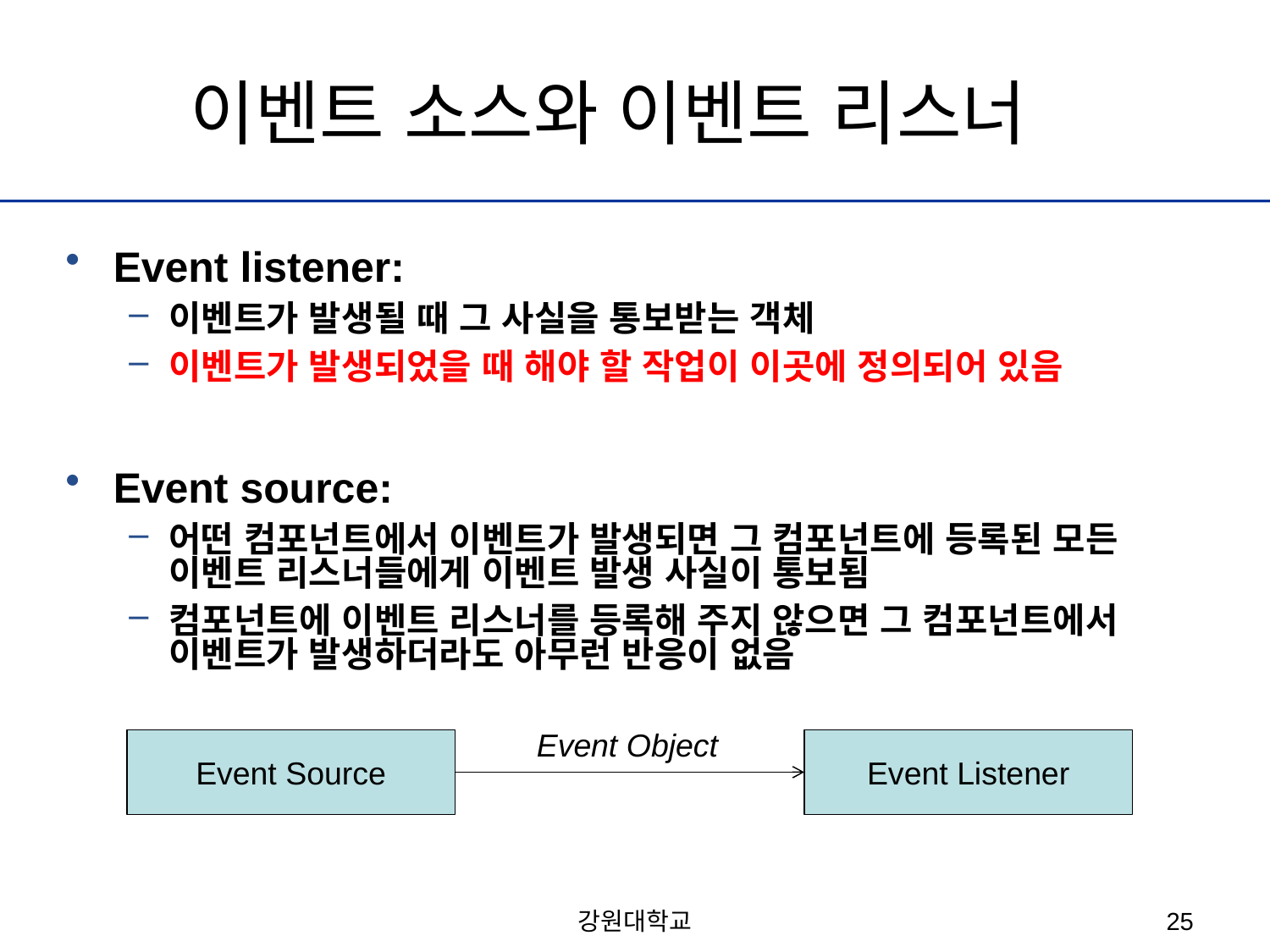

# 이벤트 소스와 이벤트 리스너

Event listener:
이벤트가 발생될 때 그 사실을 통보받는 객체
이벤트가 발생되었을 때 해야 할 작업이 이곳에 정의되어 있음

Event source:
어떤 컴포넌트에서 이벤트가 발생되면 그 컴포넌트에 등록된 모든 이벤트 리스너들에게 이벤트 발생 사실이 통보됨
컴포넌트에 이벤트 리스너를 등록해 주지 않으면 그 컴포넌트에서 이벤트가 발생하더라도 아무런 반응이 없음

Event Object
Event Source
Event Listener
강원대학교
25